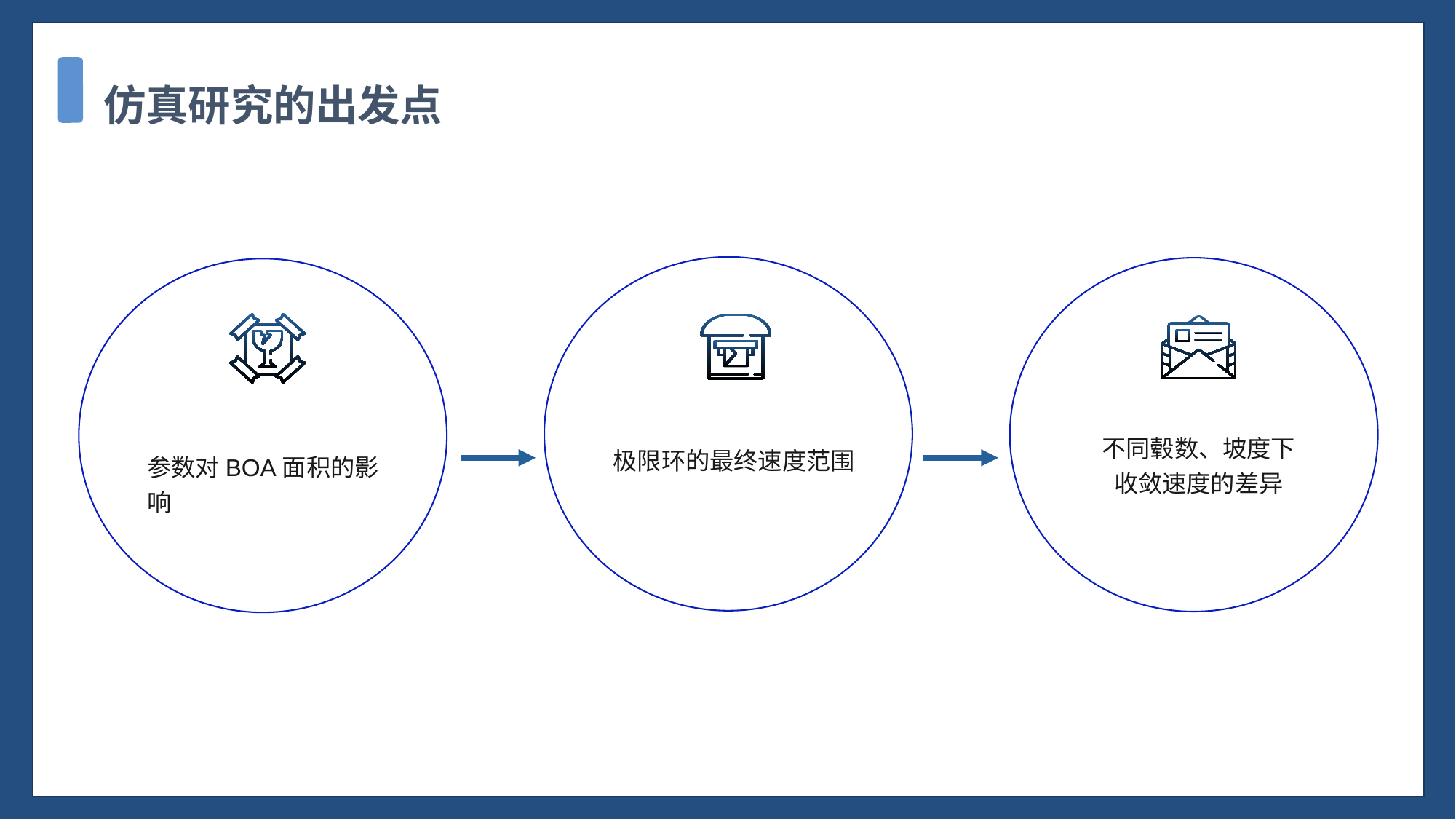

# 仿真研究的出发点

不同毂数、坡度下收敛速度的差异

参数对BOA面积的影响

极限环的最终速度范围